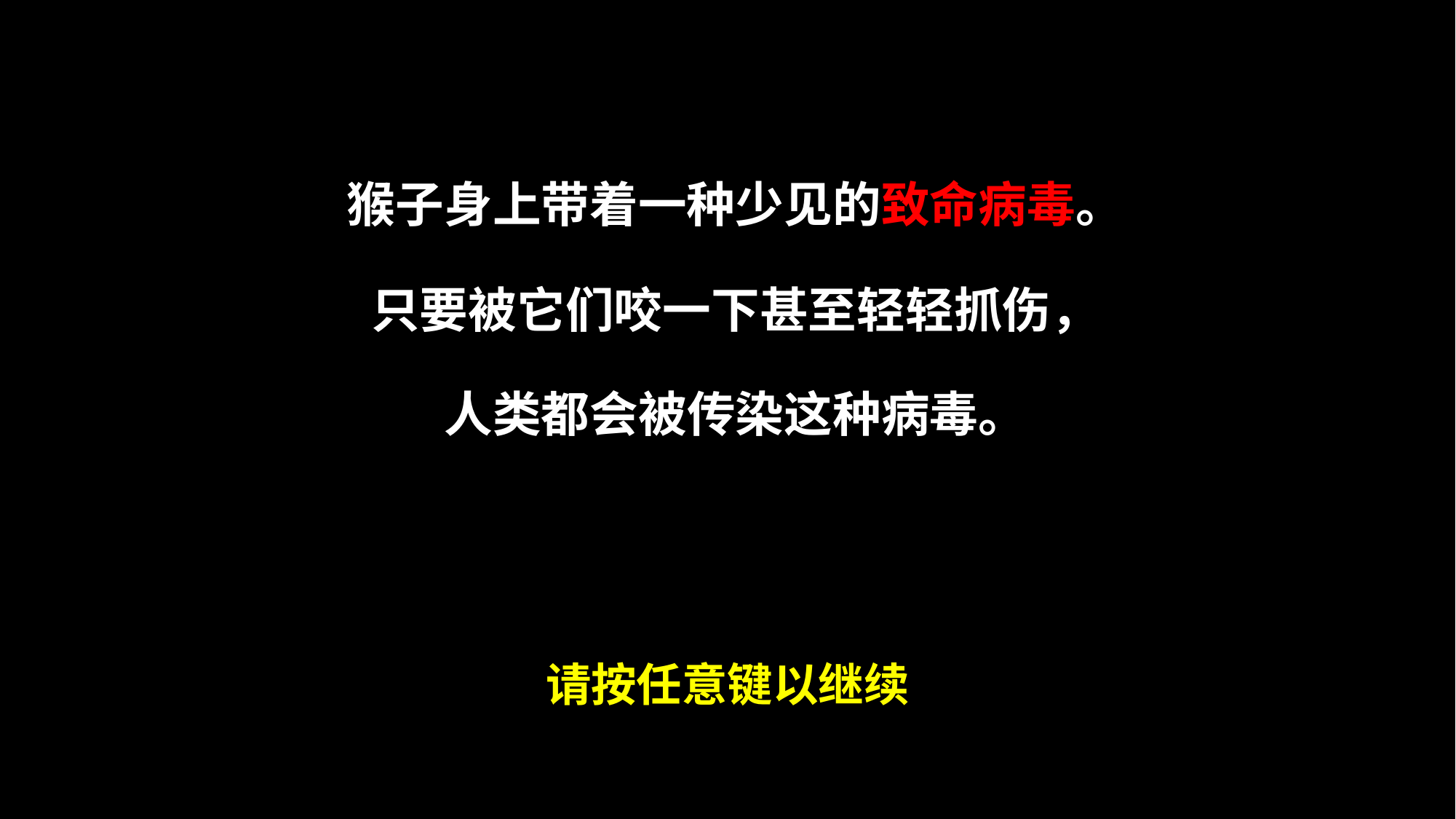

# 猴子身上带着一种少见的致命病毒。 只要被它们咬一下甚至轻轻抓伤， 人类都会被传染这种病毒。
请按任意键以继续